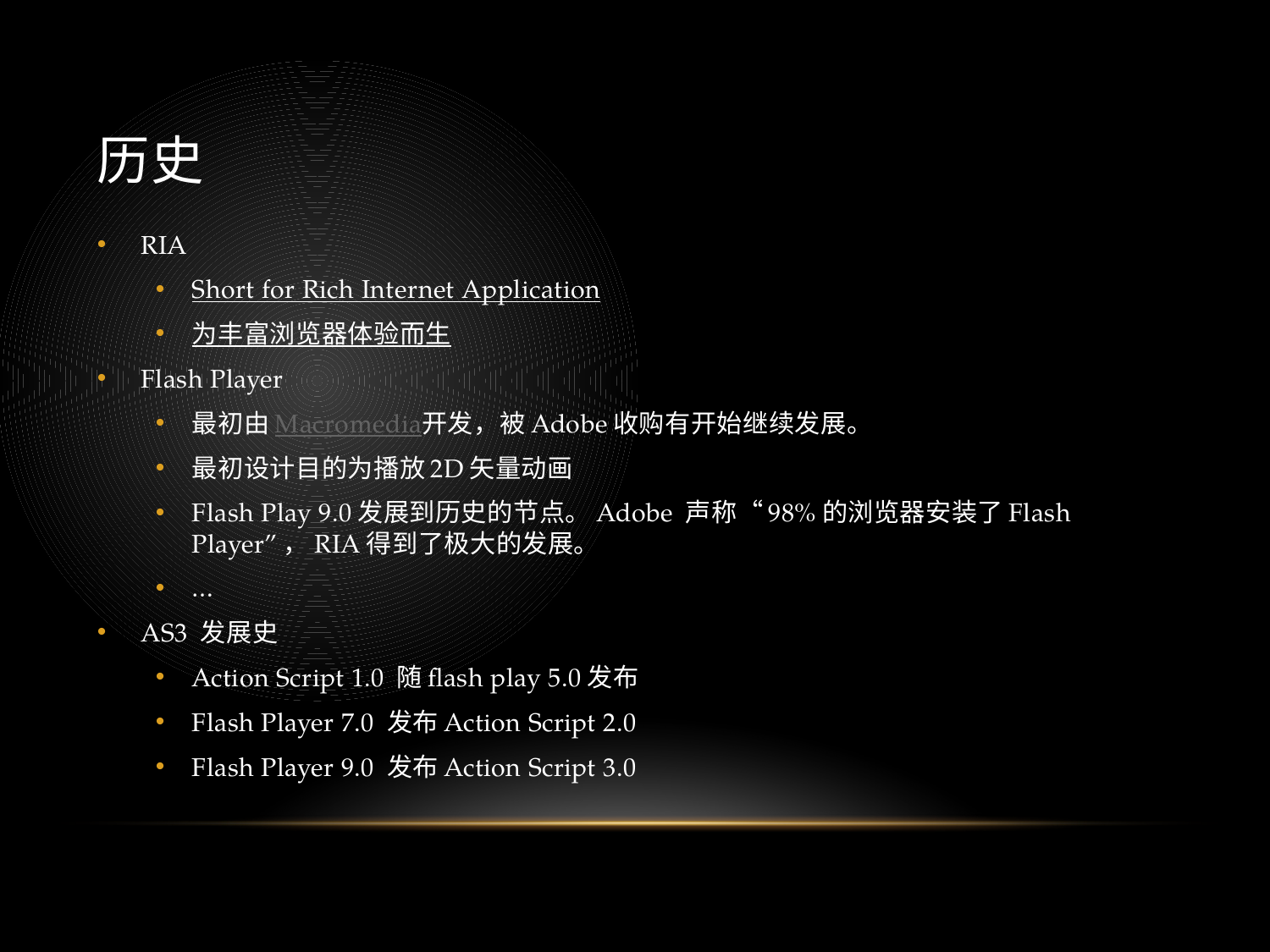

# 历史
RIA
Short for Rich Internet Application
为丰富浏览器体验而生
Flash Player
最初由Macromedia开发，被Adobe收购有开始继续发展。
最初设计目的为播放2D矢量动画
Flash Play 9.0发展到历史的节点。Adobe 声称“98%的浏览器安装了Flash Player”，RIA得到了极大的发展。
…
AS3 发展史
Action Script 1.0 随flash play 5.0发布
Flash Player 7.0 发布Action Script 2.0
Flash Player 9.0 发布Action Script 3.0